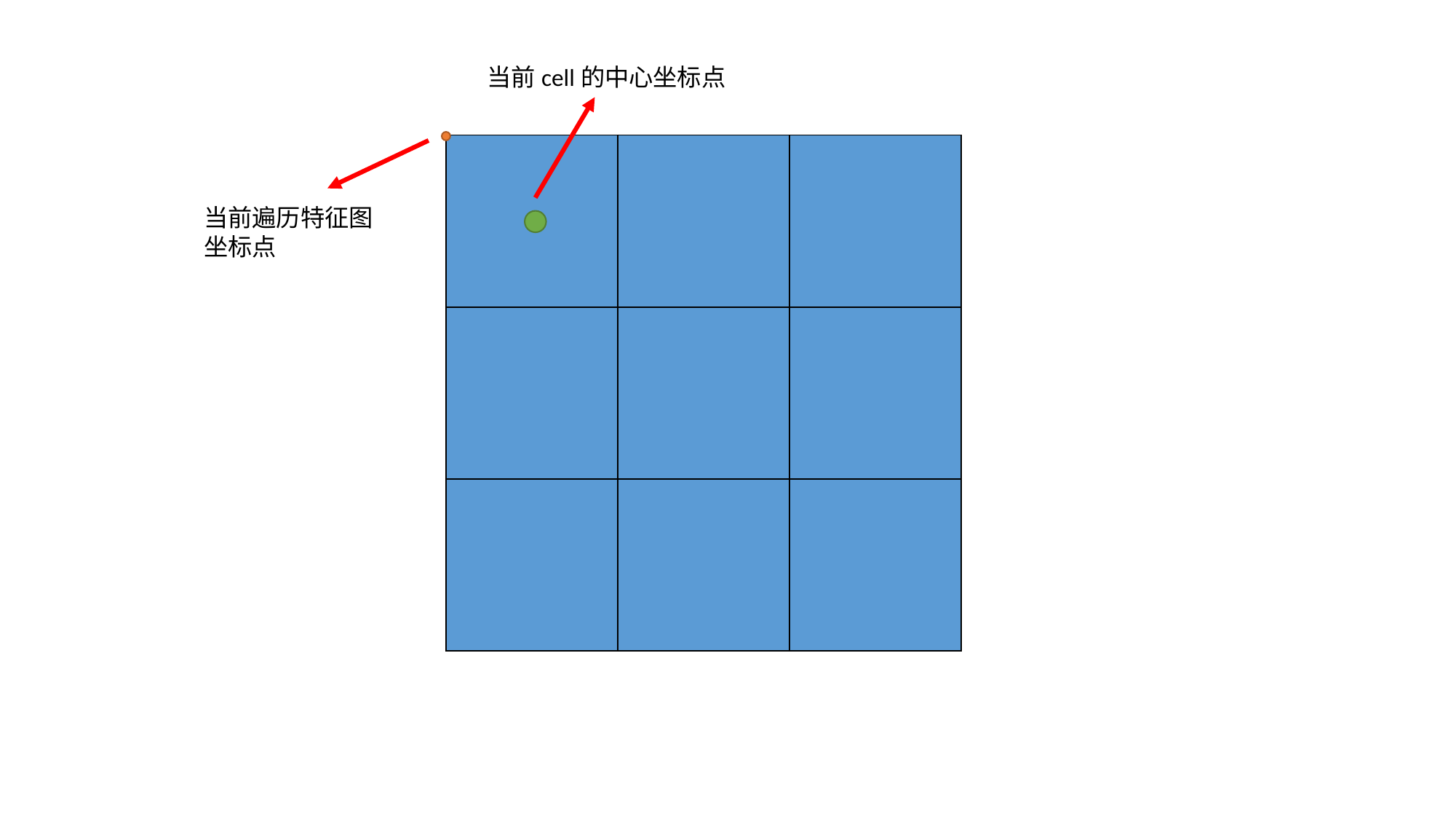

当前cell的中心坐标点

|  |  |  |
| --- | --- | --- |
|  |  |  |
|  |  |  |
当前遍历特征图坐标点